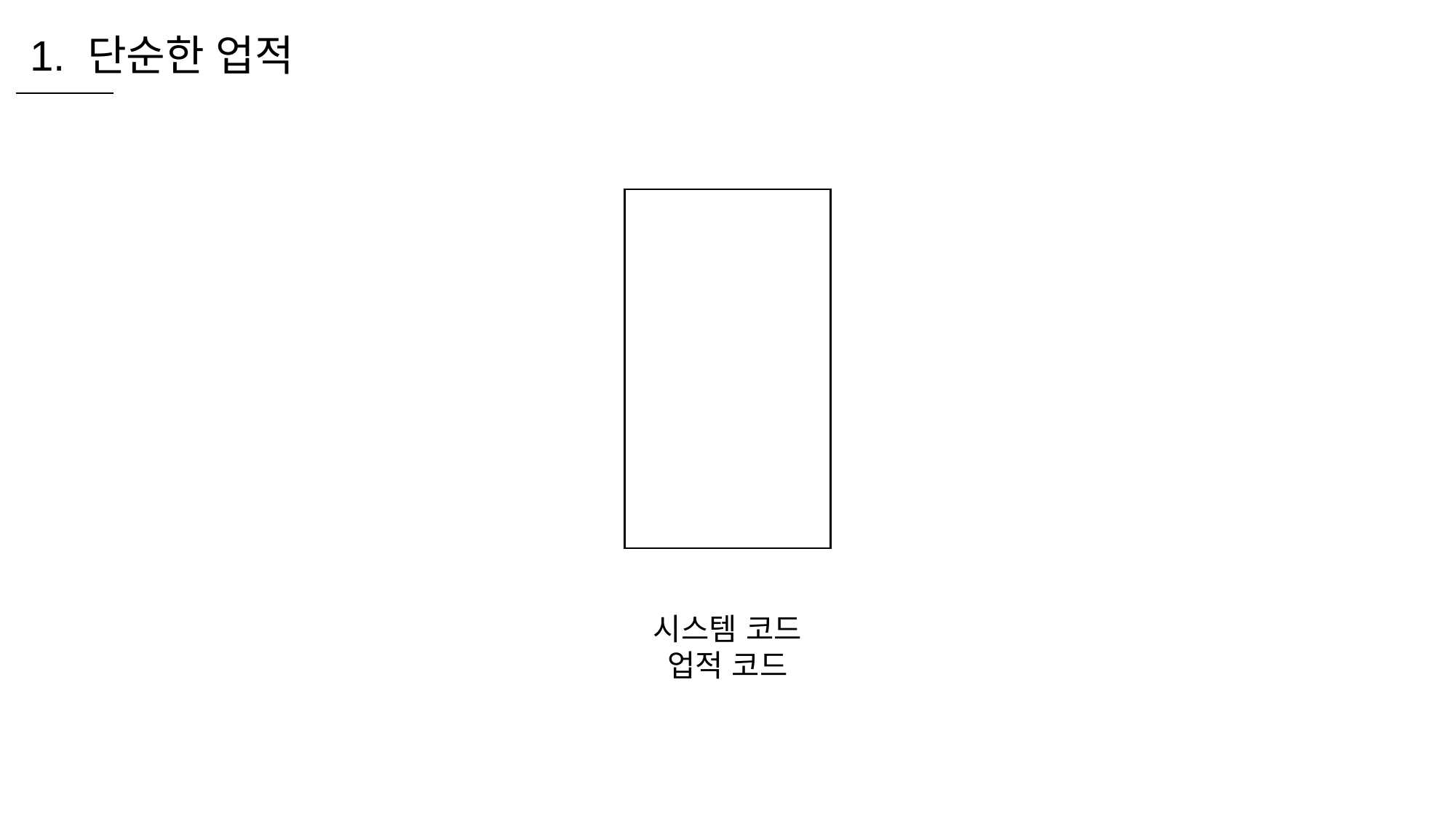

1. 단순한 업적

시스템 코드
업적 코드